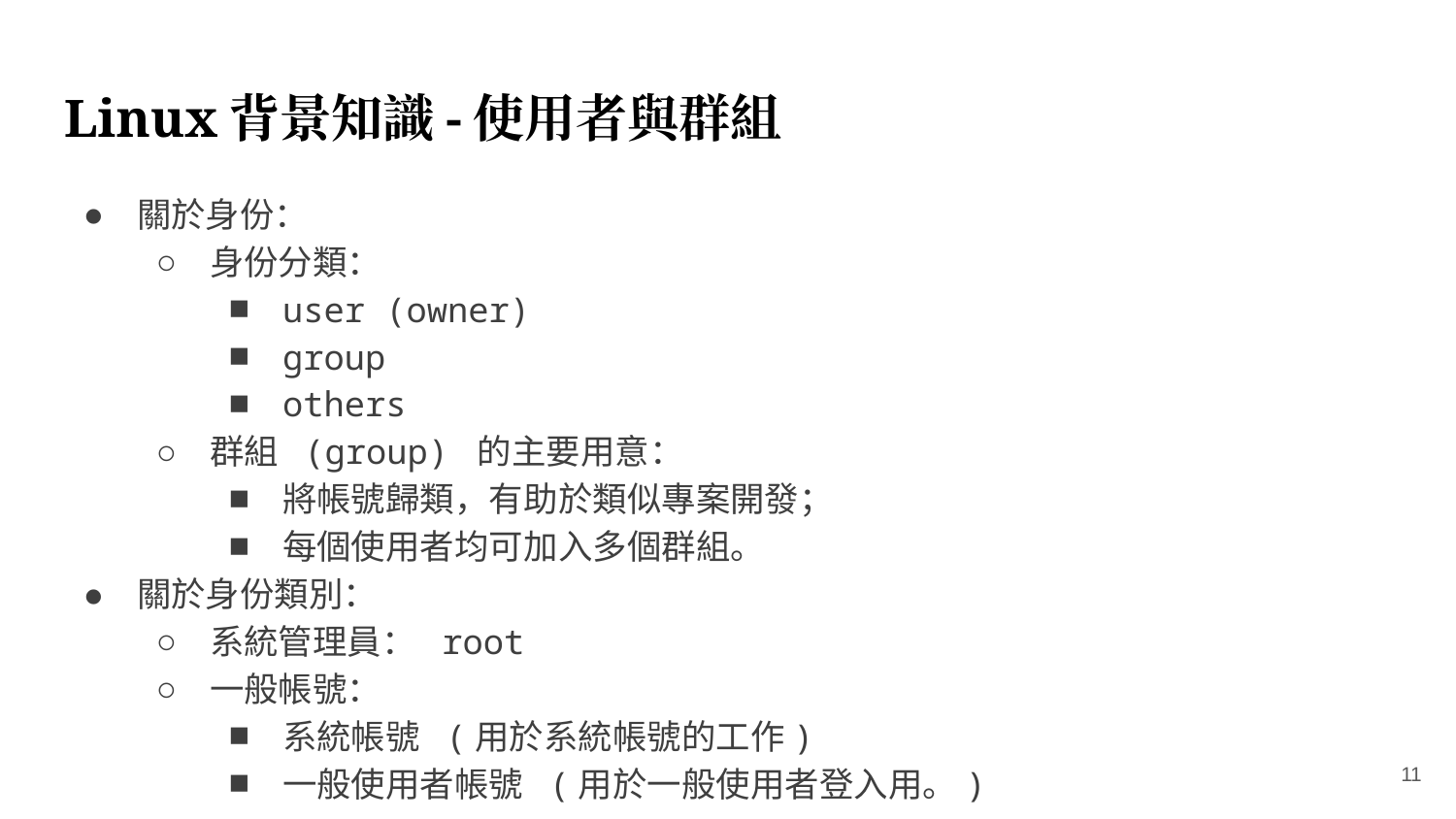

# Linux背景知識-使用者與群組
關於身份：
身份分類：
user (owner)
group
others
群組 (group) 的主要用意：
將帳號歸類，有助於類似專案開發；
每個使用者均可加入多個群組。
關於身份類別：
系統管理員： root
一般帳號：
系統帳號 (用於系統帳號的工作)
一般使用者帳號 (用於一般使用者登入用。)
11